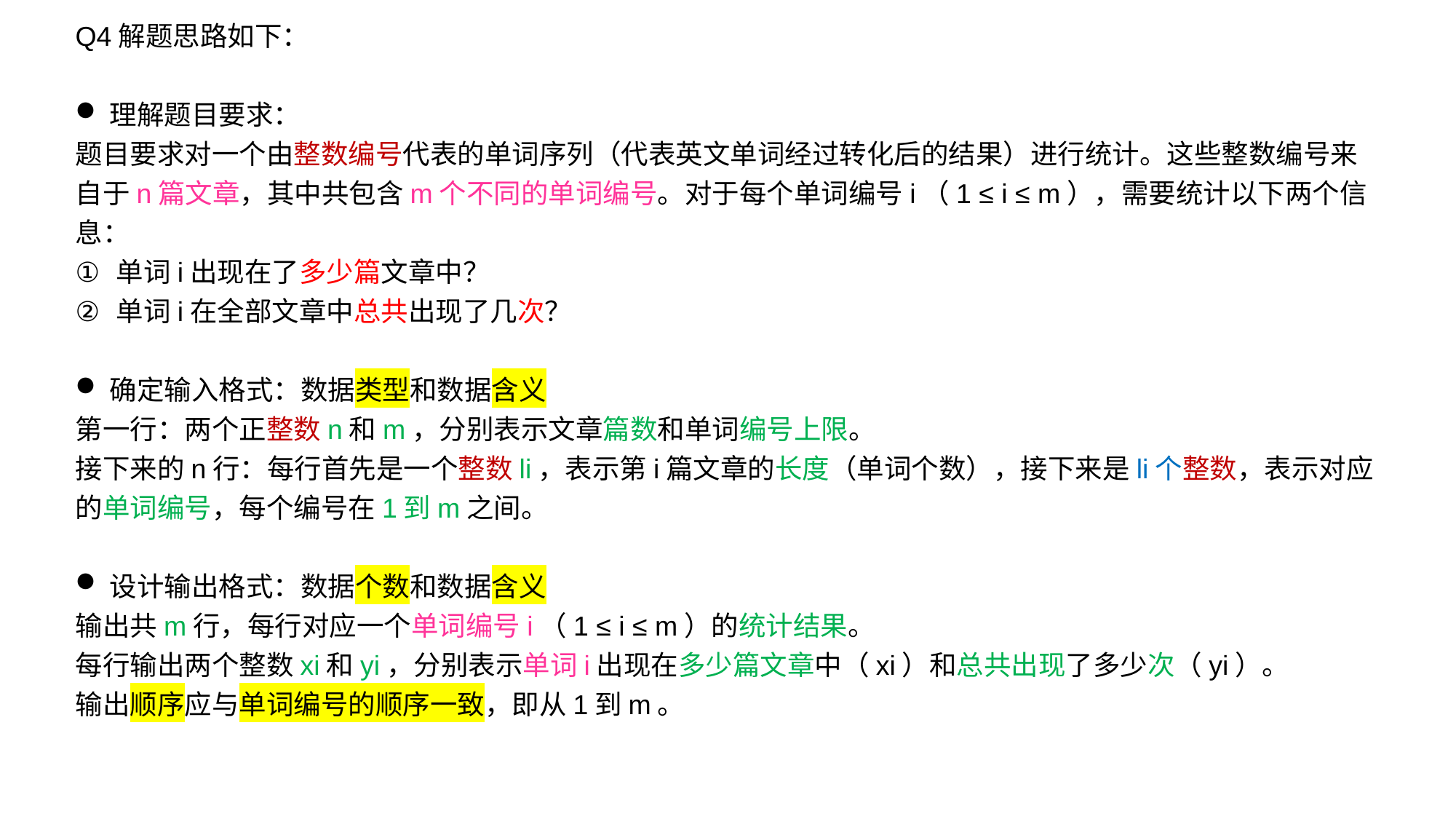

Q4解题思路如下：

理解题目要求：
题目要求对一个由整数编号代表的单词序列（代表英文单词经过转化后的结果）进行统计。这些整数编号来自于n篇文章，其中共包含m个不同的单词编号。对于每个单词编号i（1 ≤ i ≤ m），需要统计以下两个信息：
单词i出现在了多少篇文章中？
单词i在全部文章中总共出现了几次？

确定输入格式：数据类型和数据含义
第一行：两个正整数n和m，分别表示文章篇数和单词编号上限。
接下来的n行：每行首先是一个整数li，表示第i篇文章的长度（单词个数），接下来是li个整数，表示对应的单词编号，每个编号在1到m之间。

设计输出格式：数据个数和数据含义
输出共m行，每行对应一个单词编号i（1 ≤ i ≤ m）的统计结果。
每行输出两个整数xi和yi，分别表示单词i出现在多少篇文章中（xi）和总共出现了多少次（yi）。
输出顺序应与单词编号的顺序一致，即从1到m。